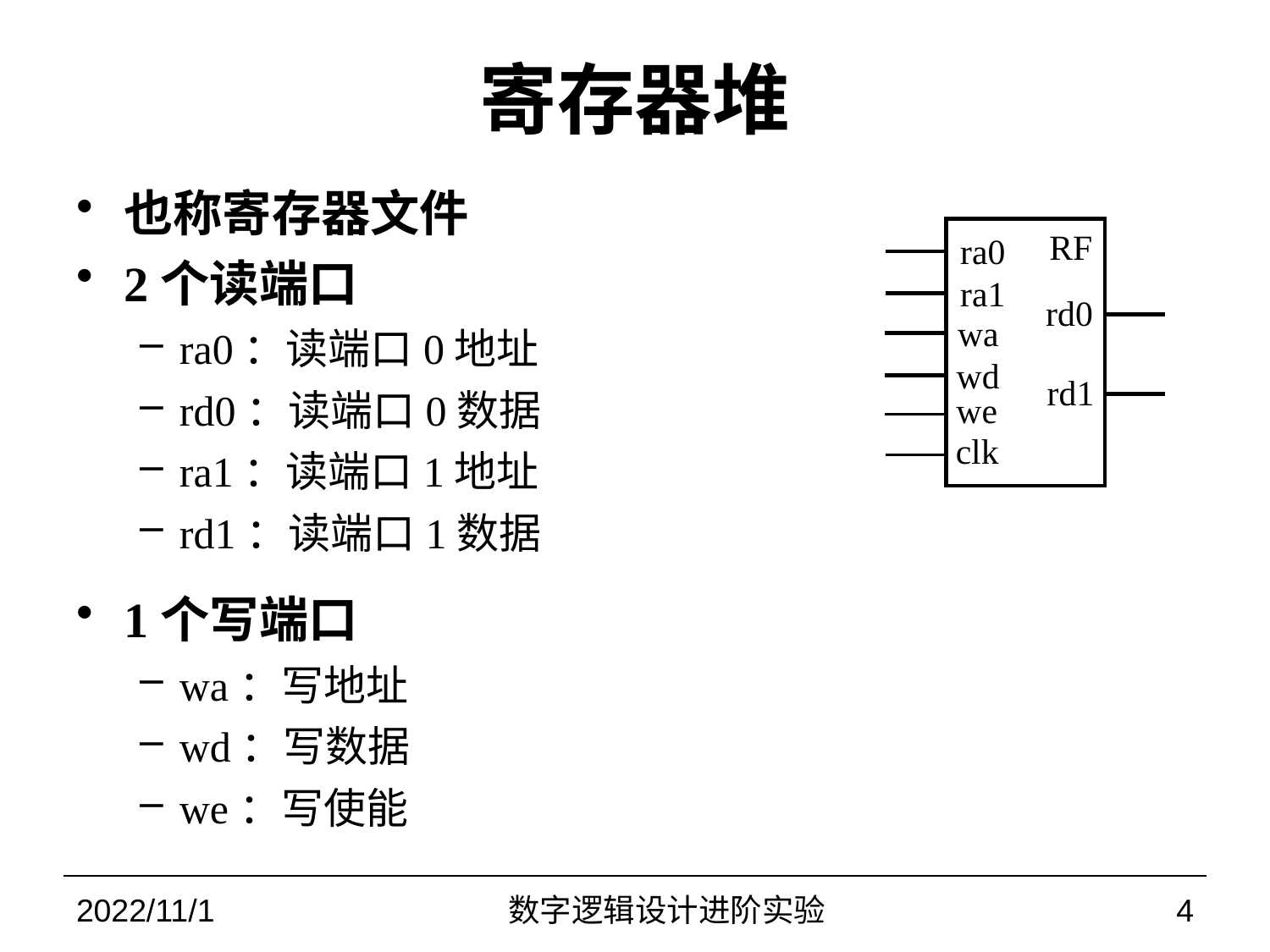

# 寄存器堆
也称寄存器文件
2个读端口
ra0：读端口0地址
rd0：读端口0数据
ra1：读端口1地址
rd1：读端口1数据
1个写端口
wa：写地址
wd：写数据
we：写使能

ra0
RF
ra1
rd0
wa
wd
rd1
we
clk
2022/11/1
数字逻辑设计进阶实验
4